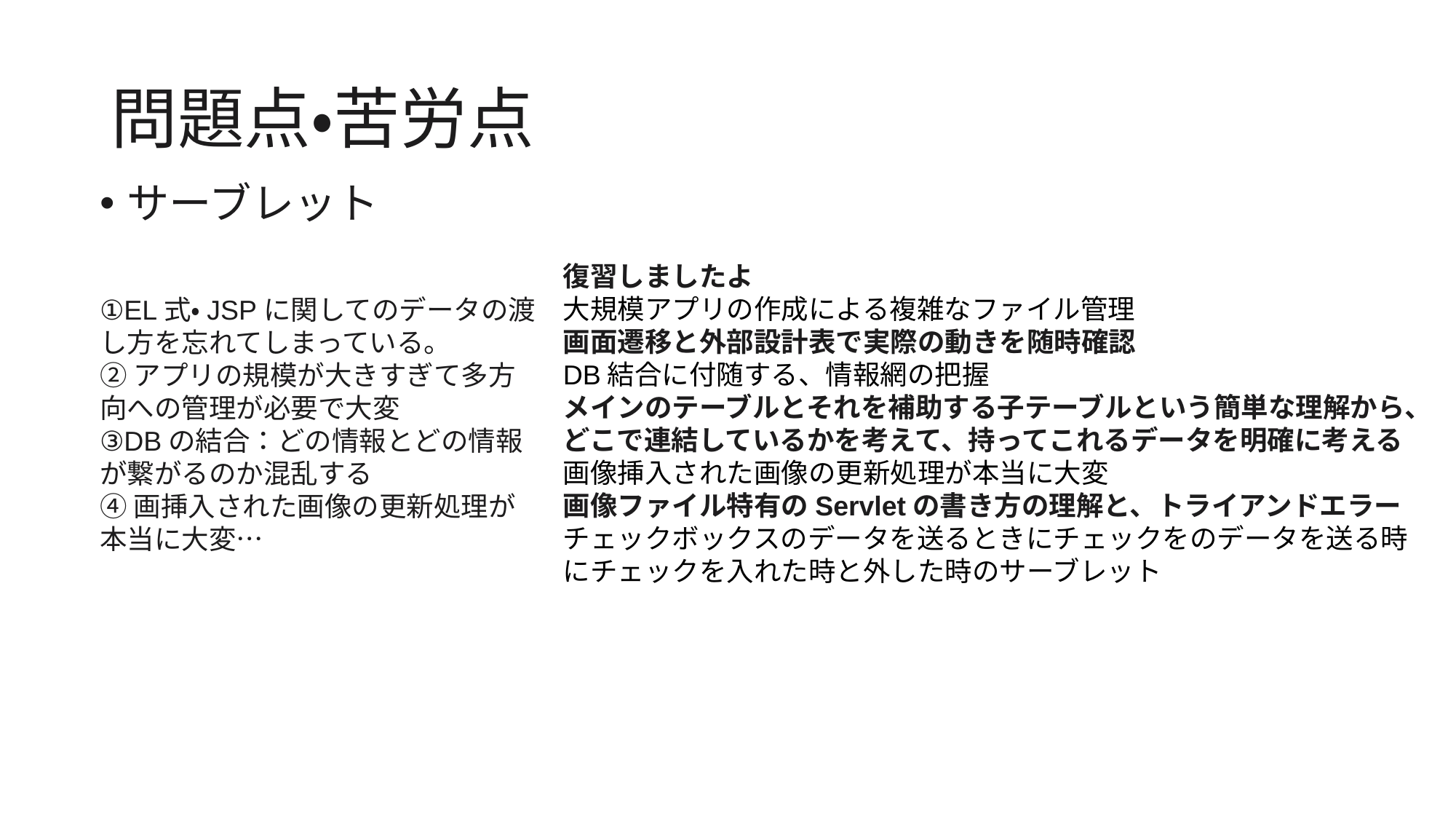

# 問題点・苦労点
サーブレット

EL式・JSPに関するデータの受け渡し
復習しましたよ
大規模アプリの作成による複雑なファイル管理
画面遷移と外部設計表で実際の動きを随時確認
DB結合に付随する、情報網の把握
メインのテーブルとそれを補助する子テーブルという簡単な理解から、どこで連結しているかを考えて、持ってこれるデータを明確に考える
画像挿入された画像の更新処理が本当に大変
画像ファイル特有のServletの書き方の理解と、トライアンドエラー
チェックボックスのデータを送るときにチェックをのデータを送る時にチェックを入れた時と外した時のサーブレット

①EL式・JSPに関してのデータの渡し方を忘れてしまっている。
②アプリの規模が大きすぎて多方向への管理が必要で大変
③DBの結合：どの情報とどの情報が繋がるのか混乱する
④画挿入された画像の更新処理が本当に大変…